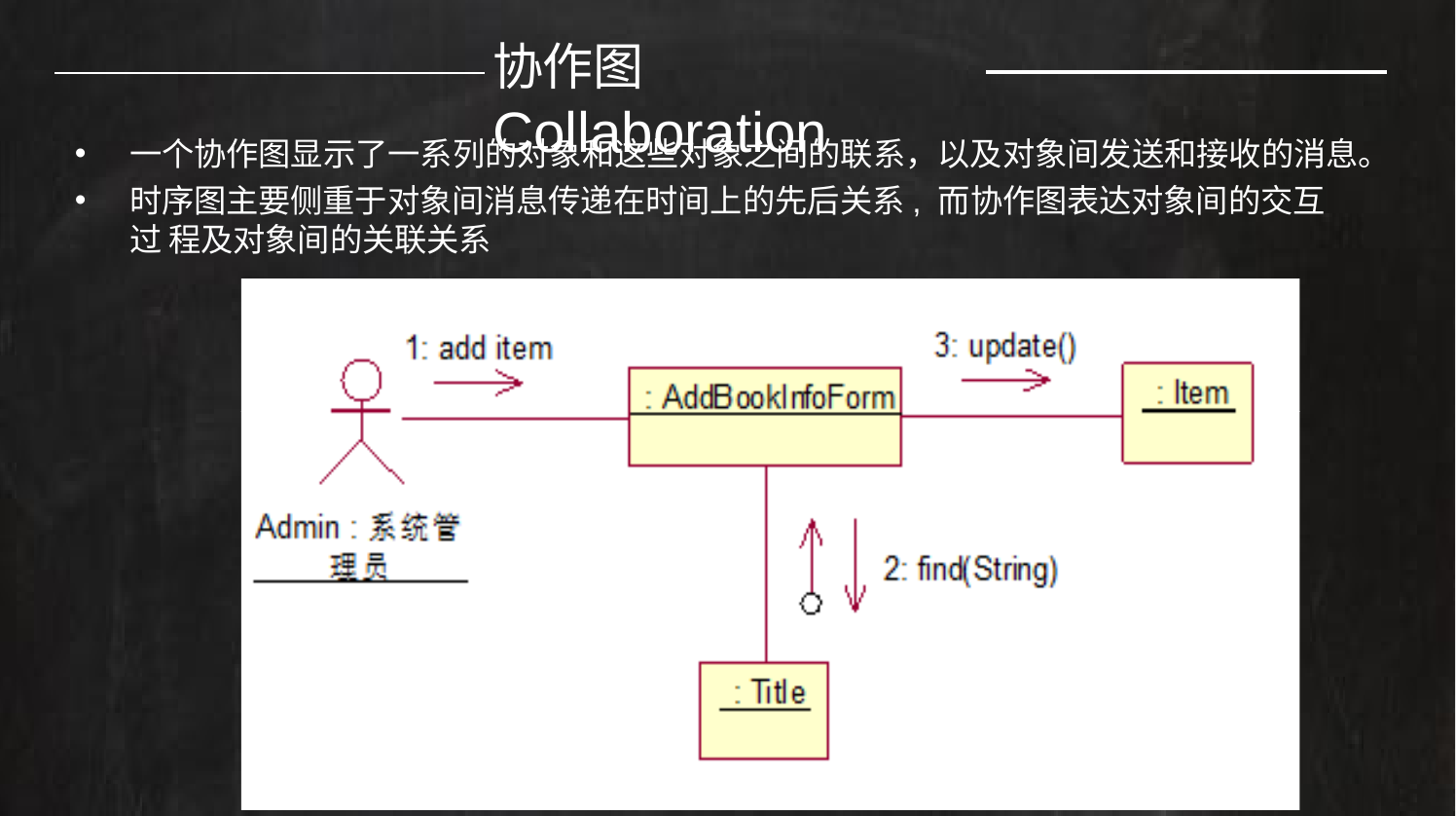

# 协作图Collaboration

一个协作图显示了一系列的对象和这些对象之间的联系，以及对象间发送和接收的消息。
时序图主要侧重于对象间消息传递在时间上的先后关系, 而协作图表达对象间的交互过 程及对象间的关联关系